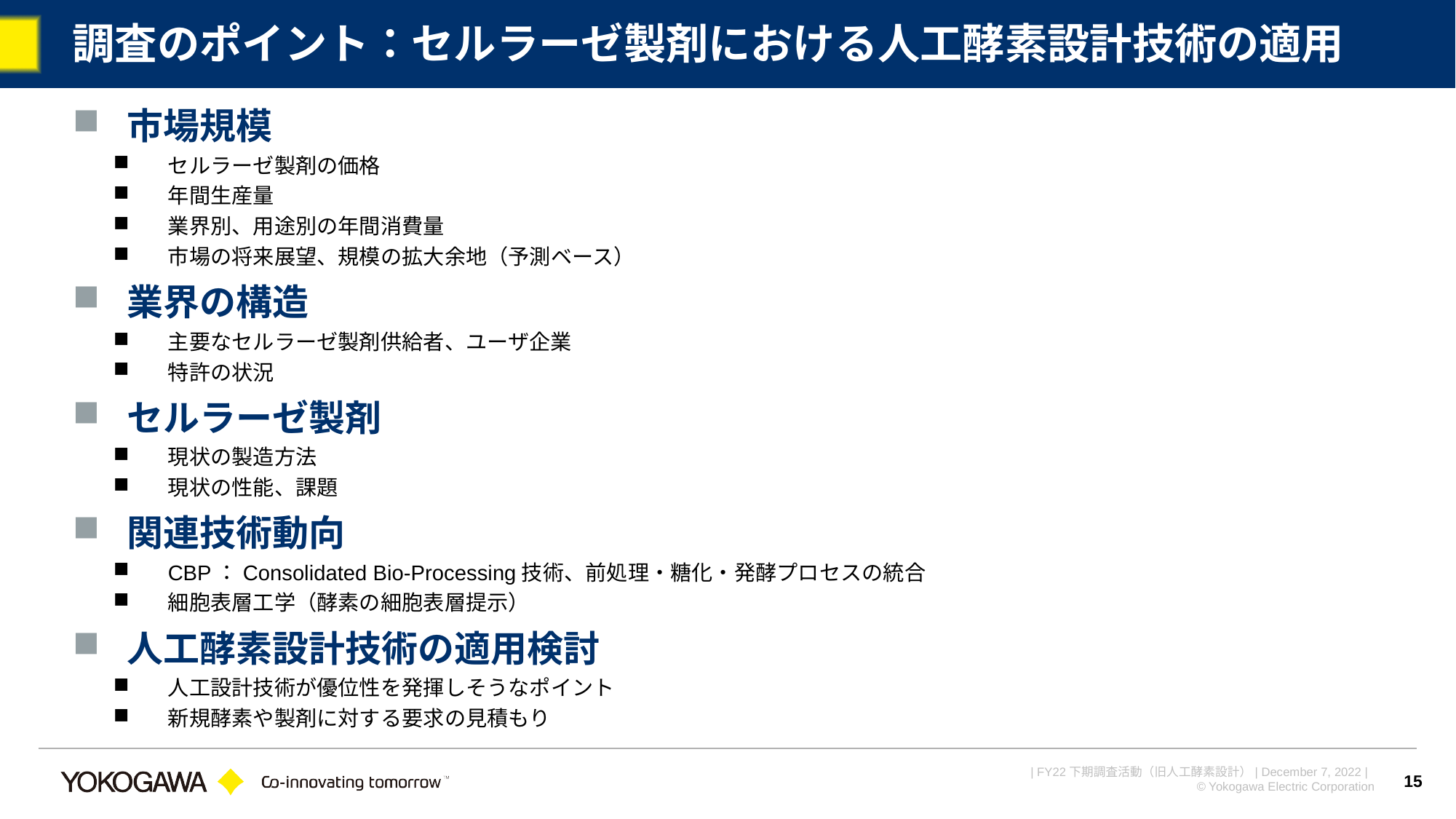

# 調査のポイント：セルラーゼ製剤における人工酵素設計技術の適用
市場規模
セルラーゼ製剤の価格
年間生産量
業界別、用途別の年間消費量
市場の将来展望、規模の拡大余地（予測ベース）
業界の構造
主要なセルラーゼ製剤供給者、ユーザ企業
特許の状況
セルラーゼ製剤
現状の製造方法
現状の性能、課題
関連技術動向
CBP：Consolidated Bio-Processing技術、前処理・糖化・発酵プロセスの統合
細胞表層工学（酵素の細胞表層提示）
人工酵素設計技術の適用検討
人工設計技術が優位性を発揮しそうなポイント
新規酵素や製剤に対する要求の見積もり
15